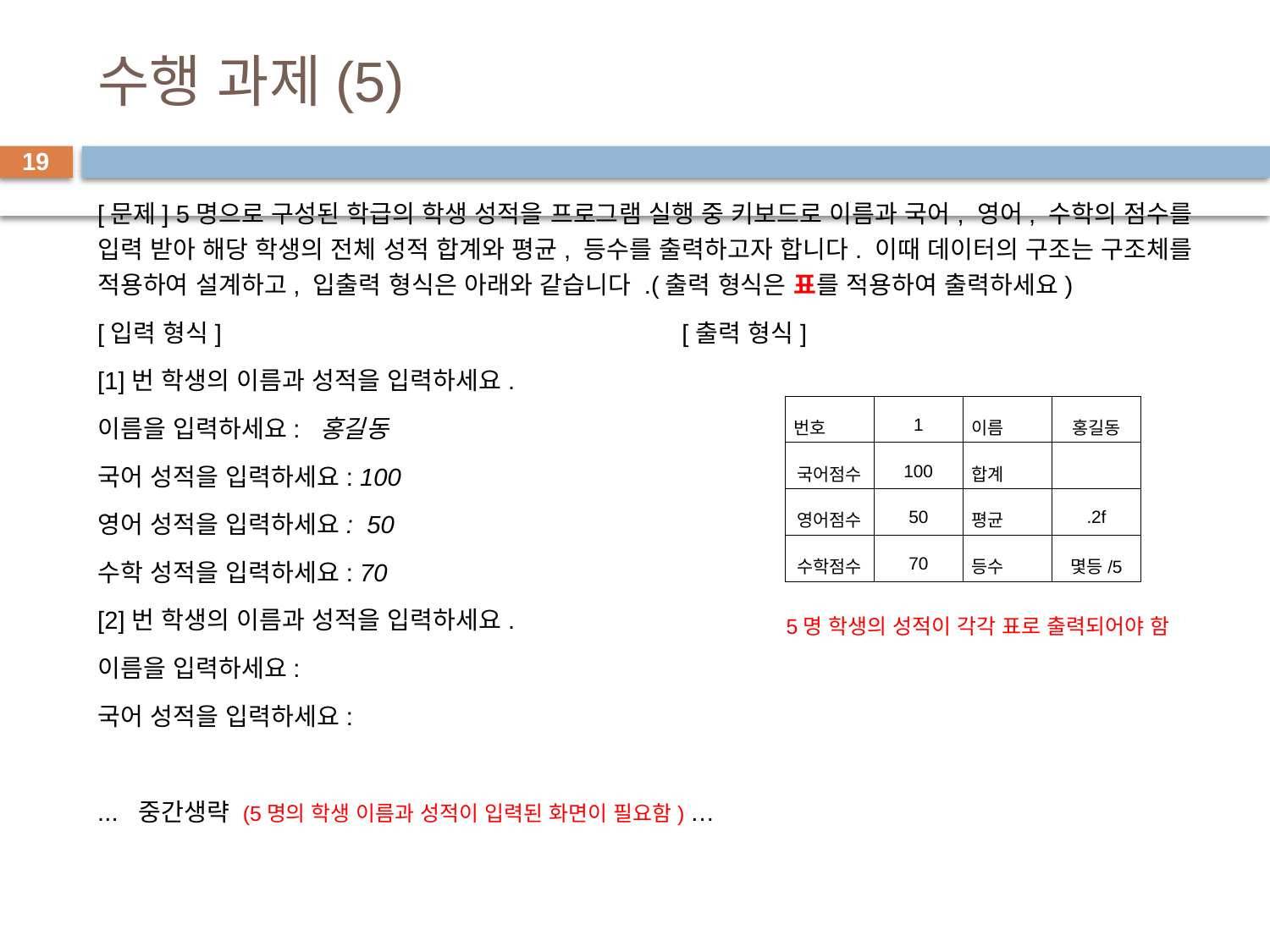

# 수행 과제(5)
19
[문제] 5명으로 구성된 학급의 학생 성적을 프로그램 실행 중 키보드로 이름과 국어, 영어, 수학의 점수를 입력 받아 해당 학생의 전체 성적 합계와 평균, 등수를 출력하고자 합니다. 이때 데이터의 구조는 구조체를 적용하여 설계하고, 입출력 형식은 아래와 같습니다 .(출력 형식은 표를 적용하여 출력하세요)
[입력 형식]                                                                  [출력 형식]
[1]번 학생의 이름과 성적을 입력하세요.
이름을 입력하세요:  홍길동
국어 성적을 입력하세요: 100
영어 성적을 입력하세요:  50
수학 성적을 입력하세요: 70
[2]번 학생의 이름과 성적을 입력하세요.
이름을 입력하세요:
국어 성적을 입력하세요:

...  중간생략 (5명의 학생 이름과 성적이 입력된 화면이 필요함) …

| 번호 | 1 | 이름 | 홍길동 |
| --- | --- | --- | --- |
| 국어점수 | 100 | 합계 |  |
| 영어점수 | 50 | 평균 | .2f |
| 수학점수 | 70 | 등수 | 몇등/5 |
5명 학생의 성적이 각각 표로 출력되어야 함